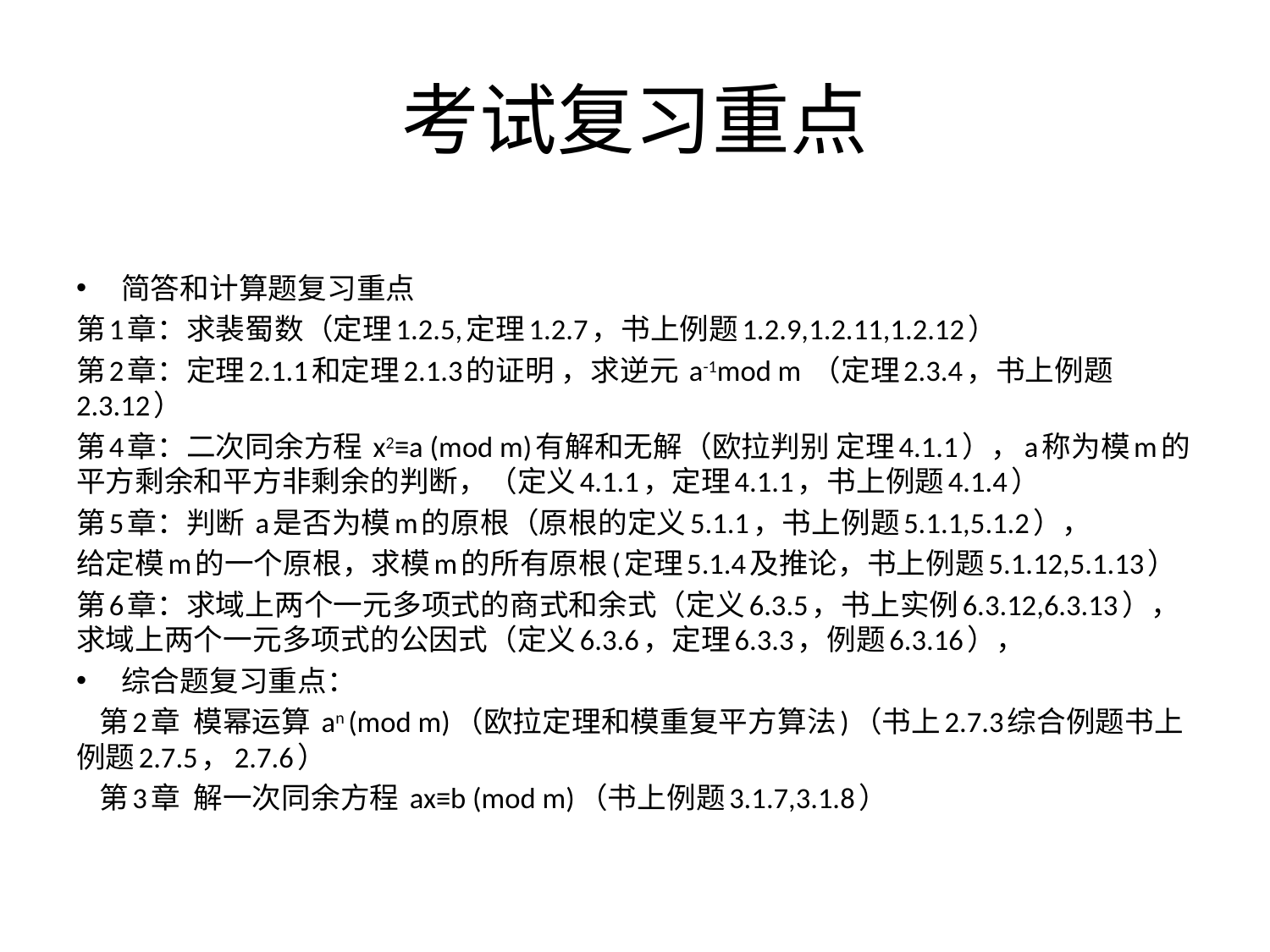

# 考试复习重点

简答和计算题复习重点
第1章：求裴蜀数（定理1.2.5,定理1.2.7，书上例题1.2.9,1.2.11,1.2.12）
第2章：定理2.1.1和定理2.1.3的证明 ，求逆元 a-1mod m （定理2.3.4，书上例题2.3.12）
第4章：二次同余方程 x2≡a (mod m)有解和无解（欧拉判别 定理4.1.1），a称为模m的平方剩余和平方非剩余的判断，（定义4.1.1，定理4.1.1，书上例题4.1.4）
第5章：判断 a是否为模m的原根（原根的定义5.1.1，书上例题5.1.1,5.1.2），
给定模m的一个原根，求模m的所有原根(定理5.1.4及推论，书上例题5.1.12,5.1.13）
第6章：求域上两个一元多项式的商式和余式（定义6.3.5，书上实例6.3.12,6.3.13），求域上两个一元多项式的公因式（定义6.3.6，定理6.3.3，例题6.3.16），
综合题复习重点：
   第2章  模幂运算 an (mod m)（欧拉定理和模重复平方算法)（书上2.7.3综合例题书上例题2.7.5，2.7.6）
   第3章  解一次同余方程 ax≡b (mod m)（书上例题3.1.7,3.1.8）